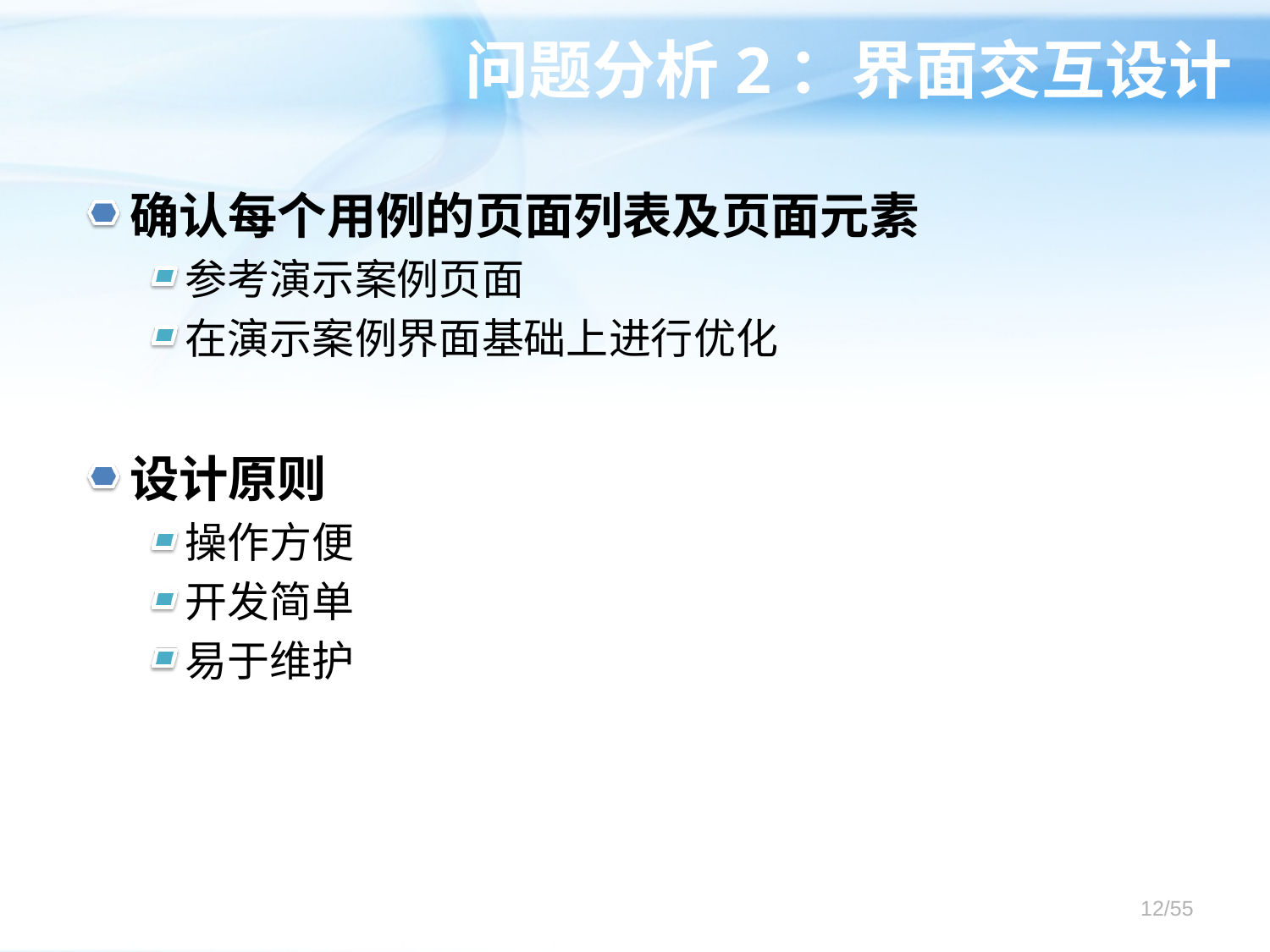

# 问题分析2：界面交互设计
确认每个用例的页面列表及页面元素
参考演示案例页面
在演示案例界面基础上进行优化

设计原则
操作方便
开发简单
易于维护
12/55